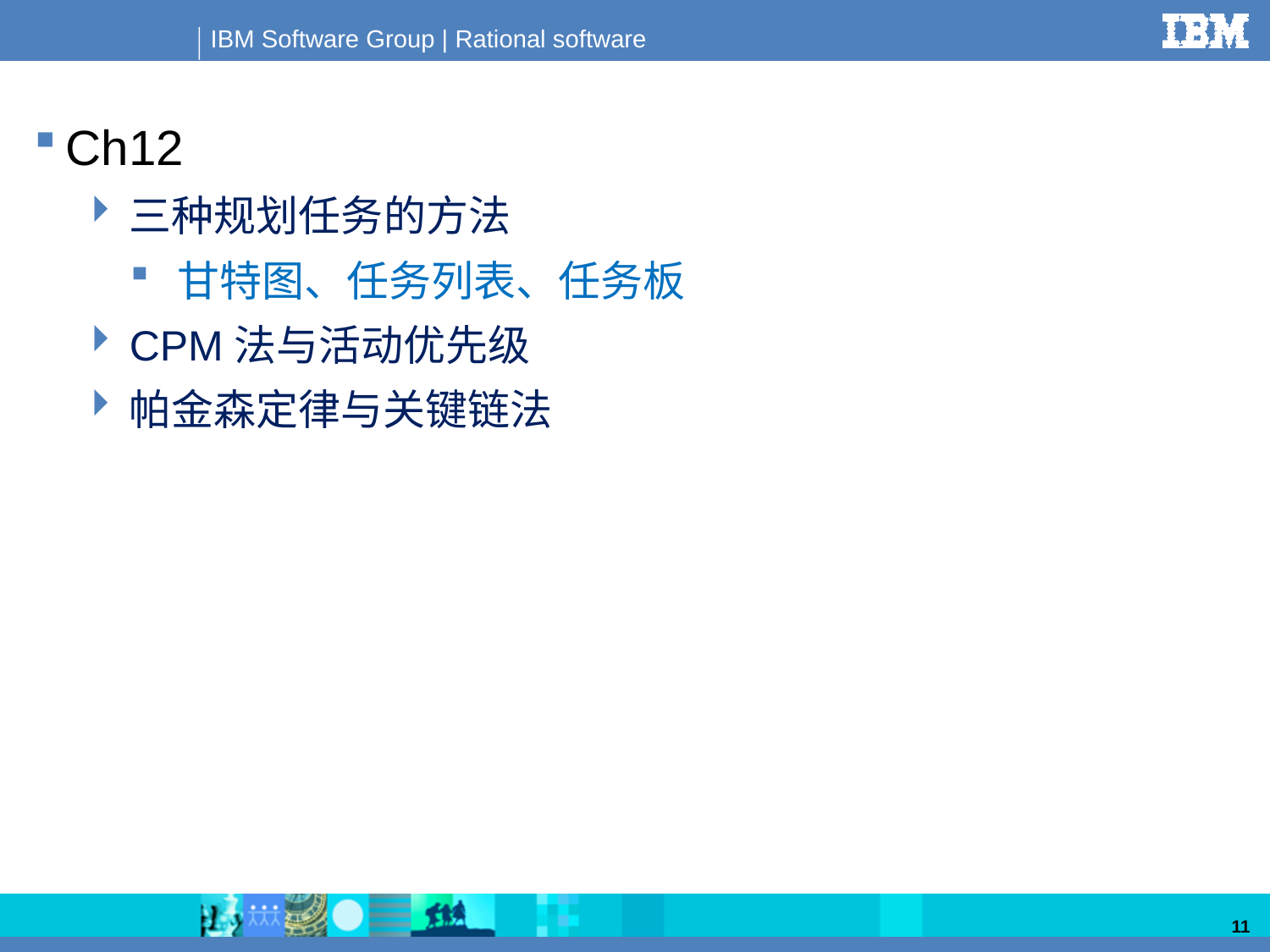

Ch12
三种规划任务的方法
甘特图、任务列表、任务板
CPM法与活动优先级
帕金森定律与关键链法

11